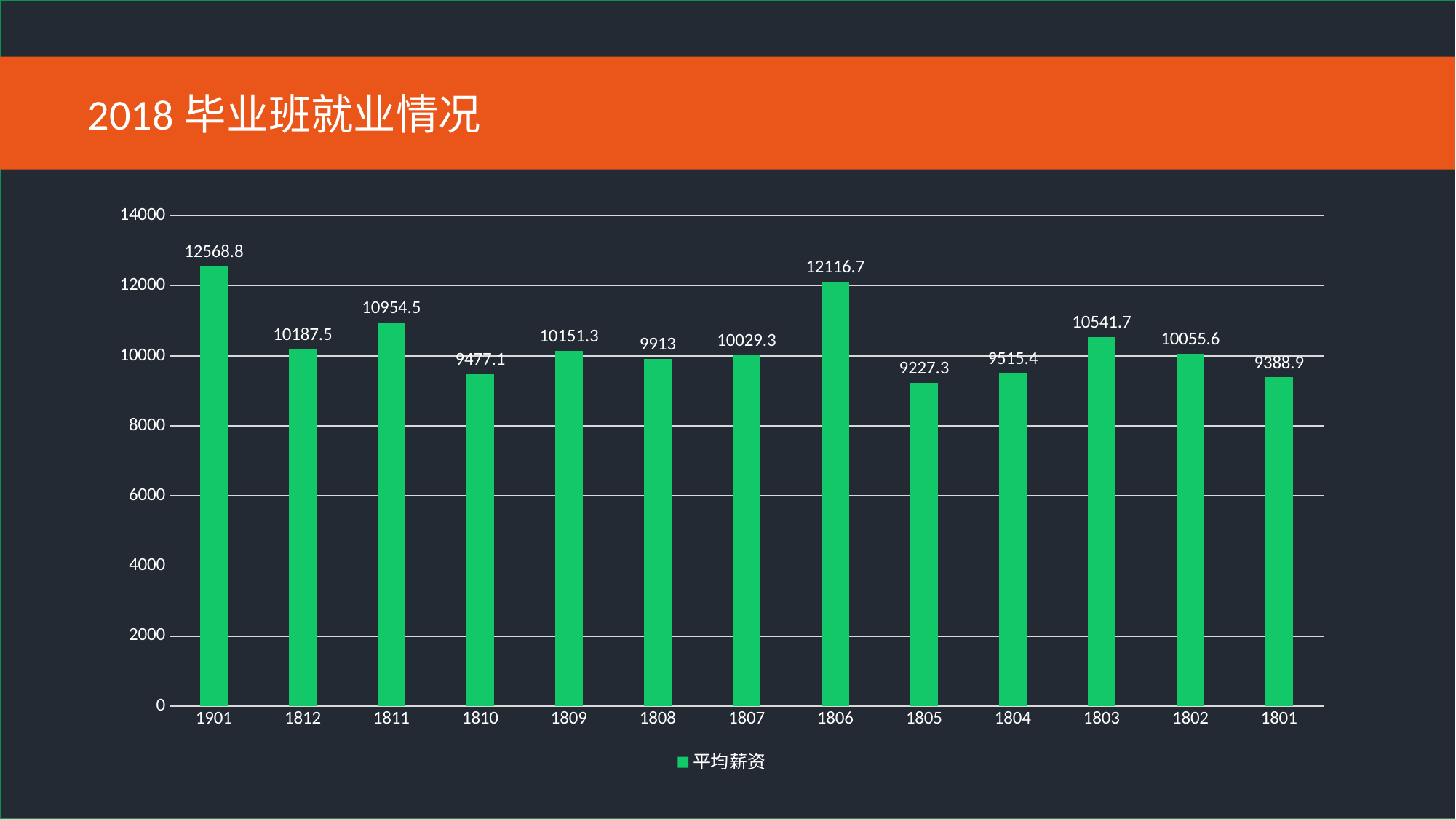

2018毕业班就业情况

### Chart

| Category | 平均薪资 |
|---|---|
| 1901 | 12568.8 |
| 1812 | 10187.5 |
| 1811 | 10954.5 |
| 1810 | 9477.1 |
| 1809 | 10151.3 |
| 1808 | 9913.0 |
| 1807 | 10029.3 |
| 1806 | 12116.7 |
| 1805 | 9227.3 |
| 1804 | 9515.4 |
| 1803 | 10541.7 |
| 1802 | 10055.6 |
| 1801 | 9388.9 |